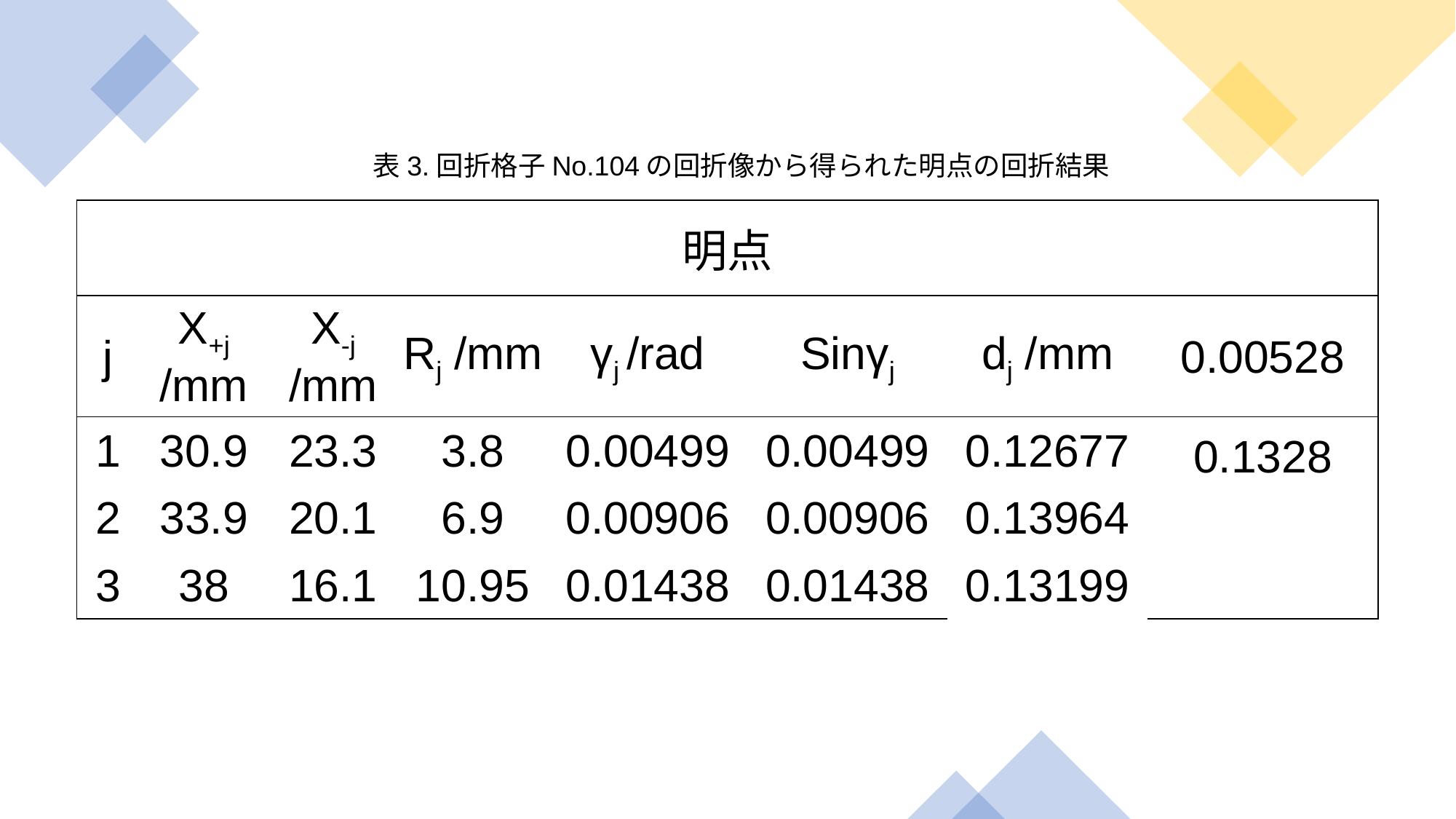

表3.回折格子No.104の回折像から得られた明点の回折結果
| 明点 |  |  |  |  |  |  |  |
| --- | --- | --- | --- | --- | --- | --- | --- |
| j | X+j /mm | X-j /mm | Rj /mm | γj /rad | Sinγj | dj /mm | 0.00528 |
| 1 | 30.9 | 23.3 | 3.8 | 0.00499 | 0.00499 | 0.12677 | 0.1328 |
| 2 | 33.9 | 20.1 | 6.9 | 0.00906 | 0.00906 | 0.13964 |  |
| 3 | 38 | 16.1 | 10.95 | 0.01438 | 0.01438 | 0.13199 |  |